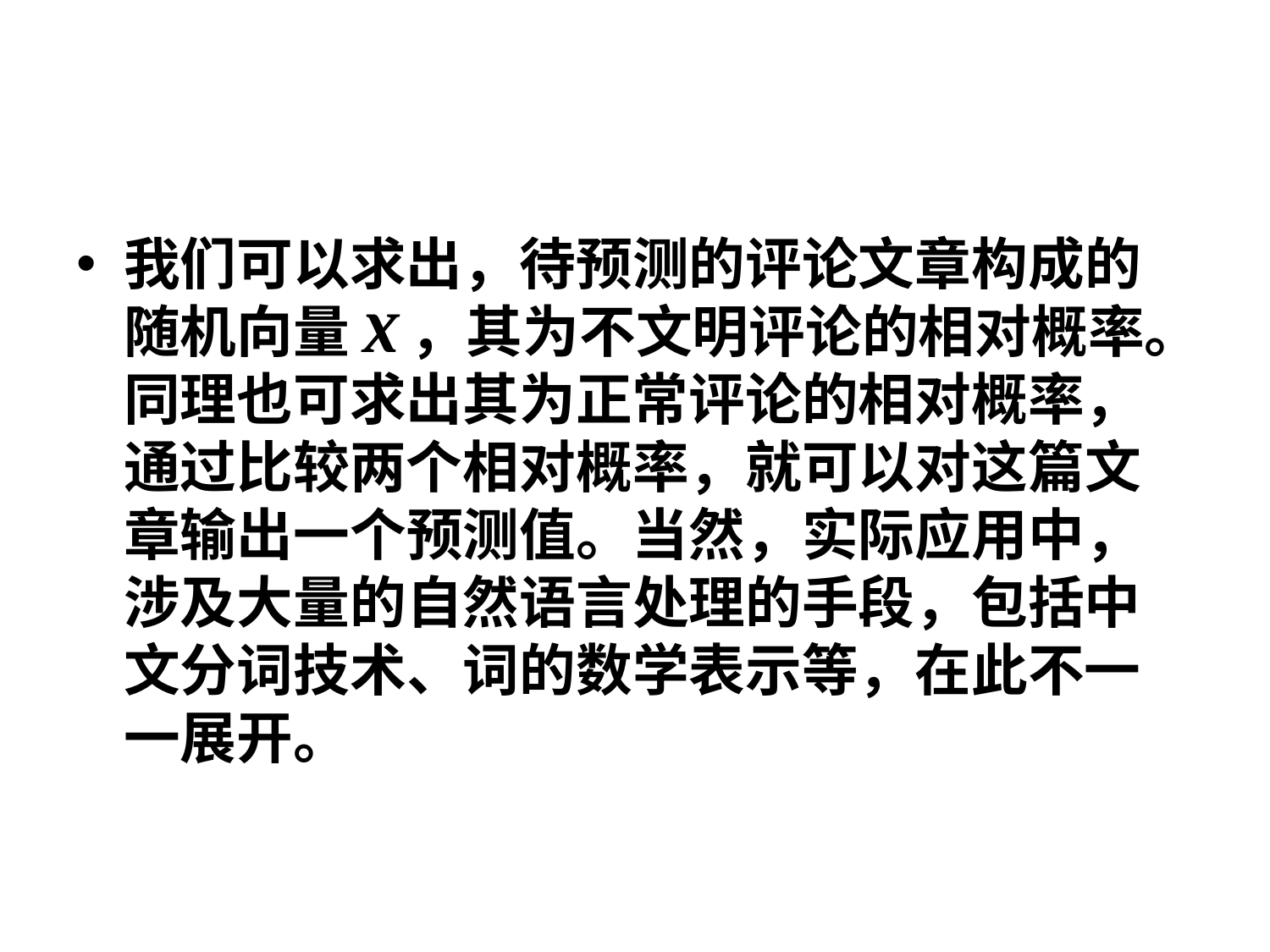

#
我们可以求出，待预测的评论文章构成的随机向量X，其为不文明评论的相对概率。同理也可求出其为正常评论的相对概率，通过比较两个相对概率，就可以对这篇文章输出一个预测值。当然，实际应用中，涉及大量的自然语言处理的手段，包括中文分词技术、词的数学表示等，在此不一一展开。